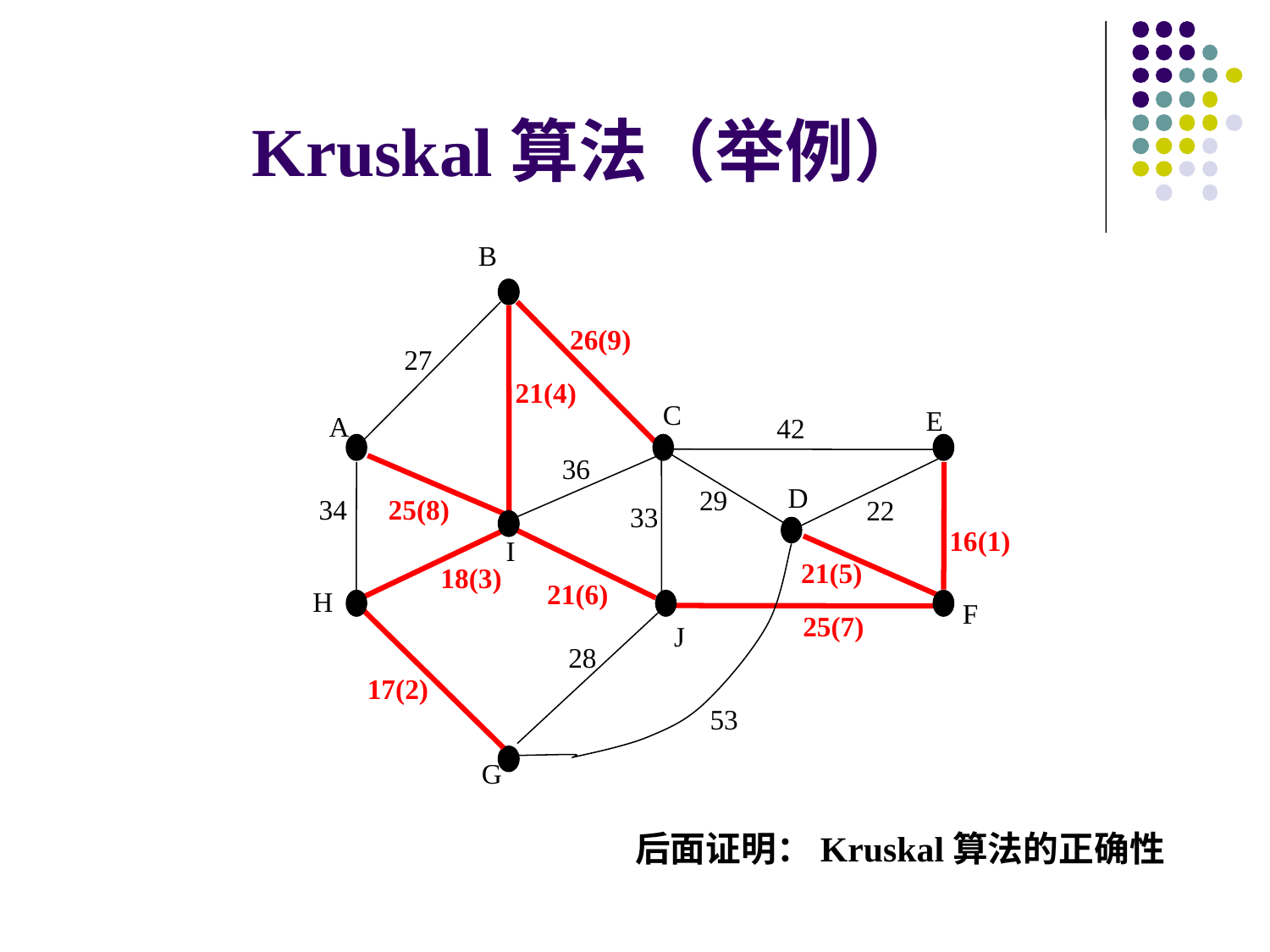

# Kruskal算法（举例）
B

26(9)
27
21(4)
C
E
A
42

36

D
29
34
25(8)
22
33

16(1)

I

21(5)
18(3)
21(6)
H
F

25(7)

J
28
17(2)
53

G
后面证明：Kruskal算法的正确性